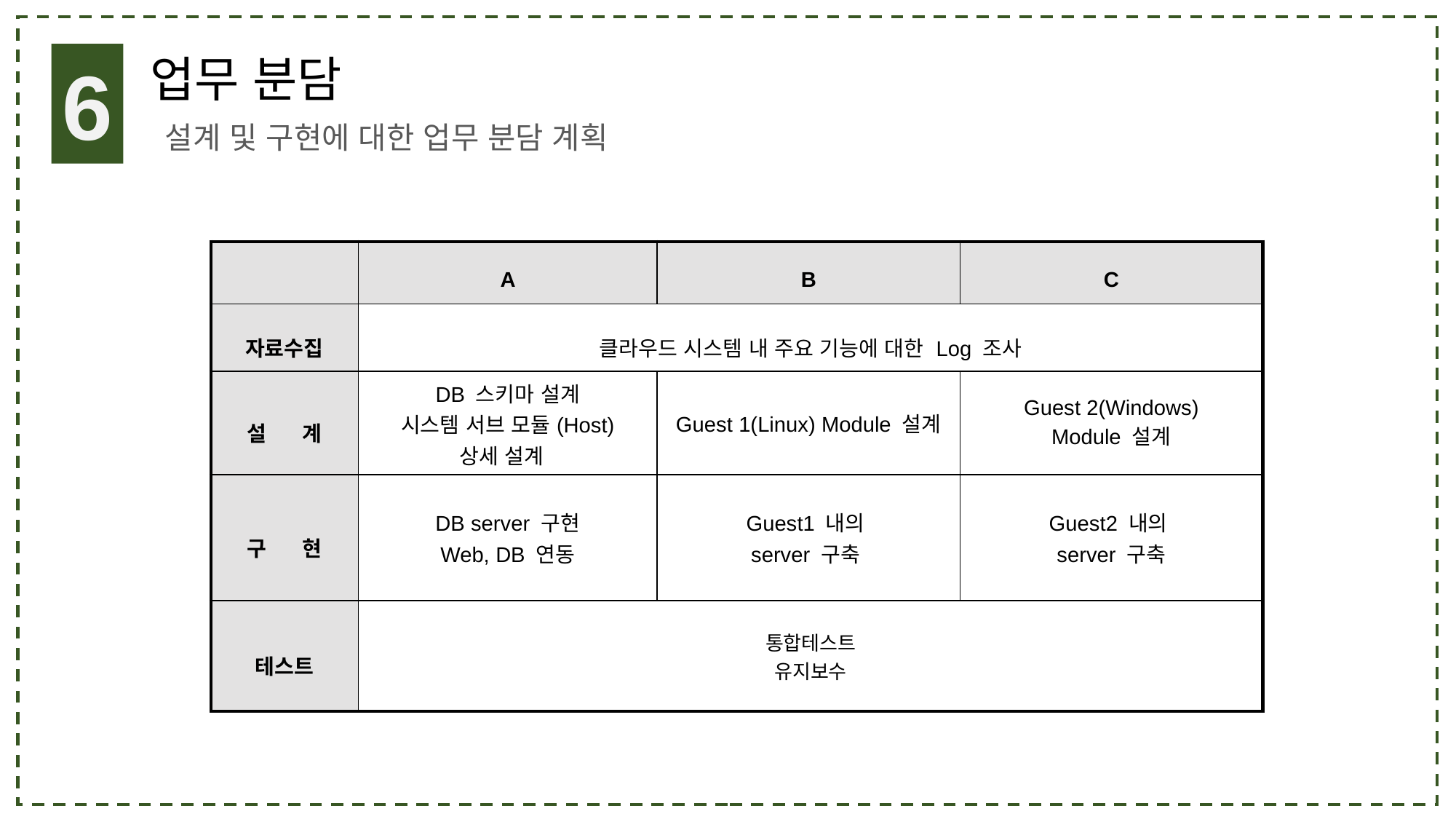

6
업무 분담
설계 및 구현에 대한 업무 분담 계획
|  | A | B | C |
| --- | --- | --- | --- |
| 자료수집 | 클라우드 시스템 내 주요 기능에 대한 Log 조사 |  |  |
| 설 계 | DB 스키마 설계 시스템 서브 모듈(Host) 상세 설계 | Guest 1(Linux) Module 설계 | Guest 2(Windows) Module 설계 |
| 구 현 | DB server 구현 Web, DB 연동 | Guest1 내의 server 구축 | Guest2 내의 server 구축 |
| 테스트 | 통합테스트 유지보수 |  |  |